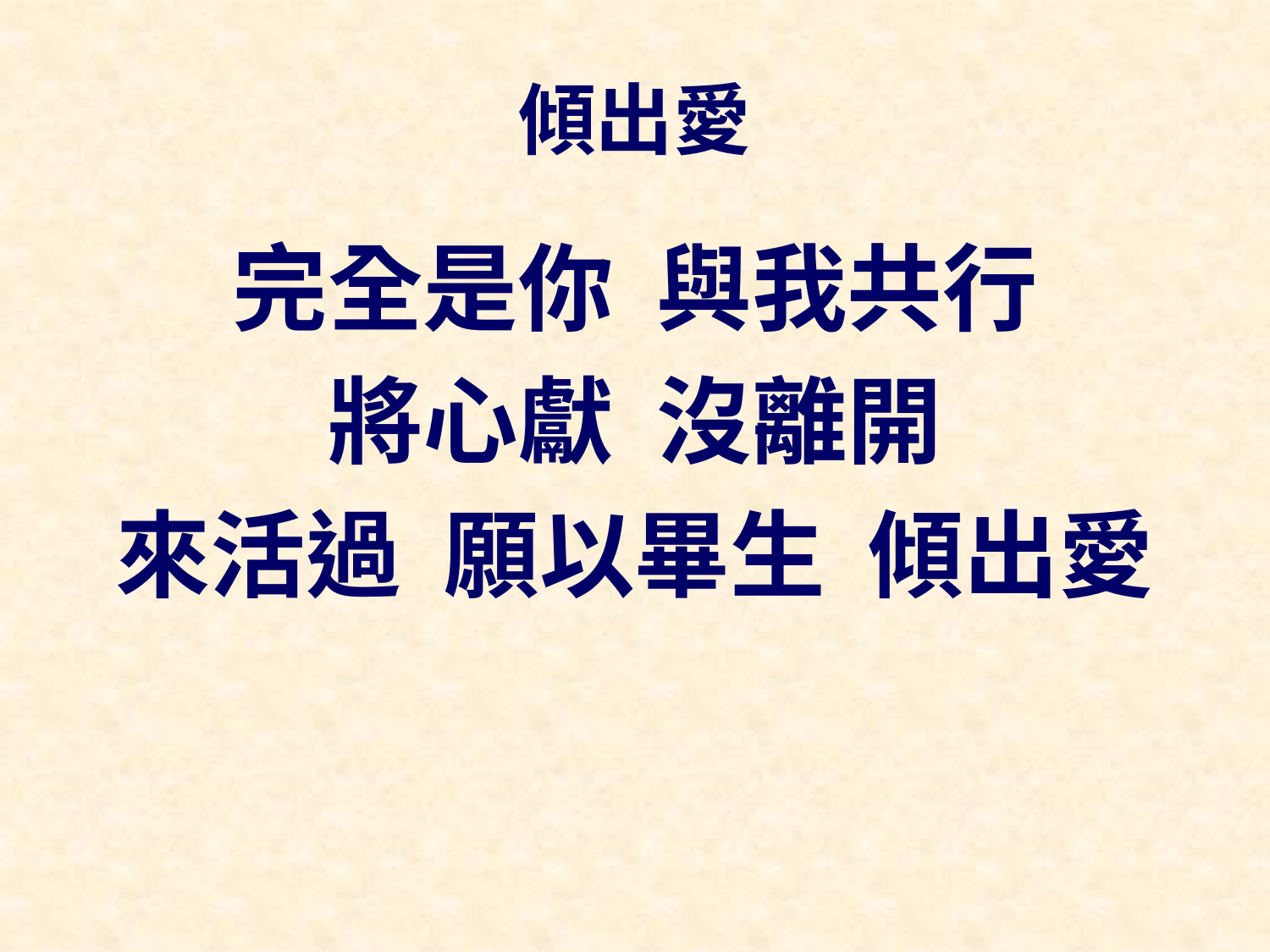

# 傾出愛
完全是你  與我共行
將心獻  沒離開
來活過  願以畢生  傾出愛